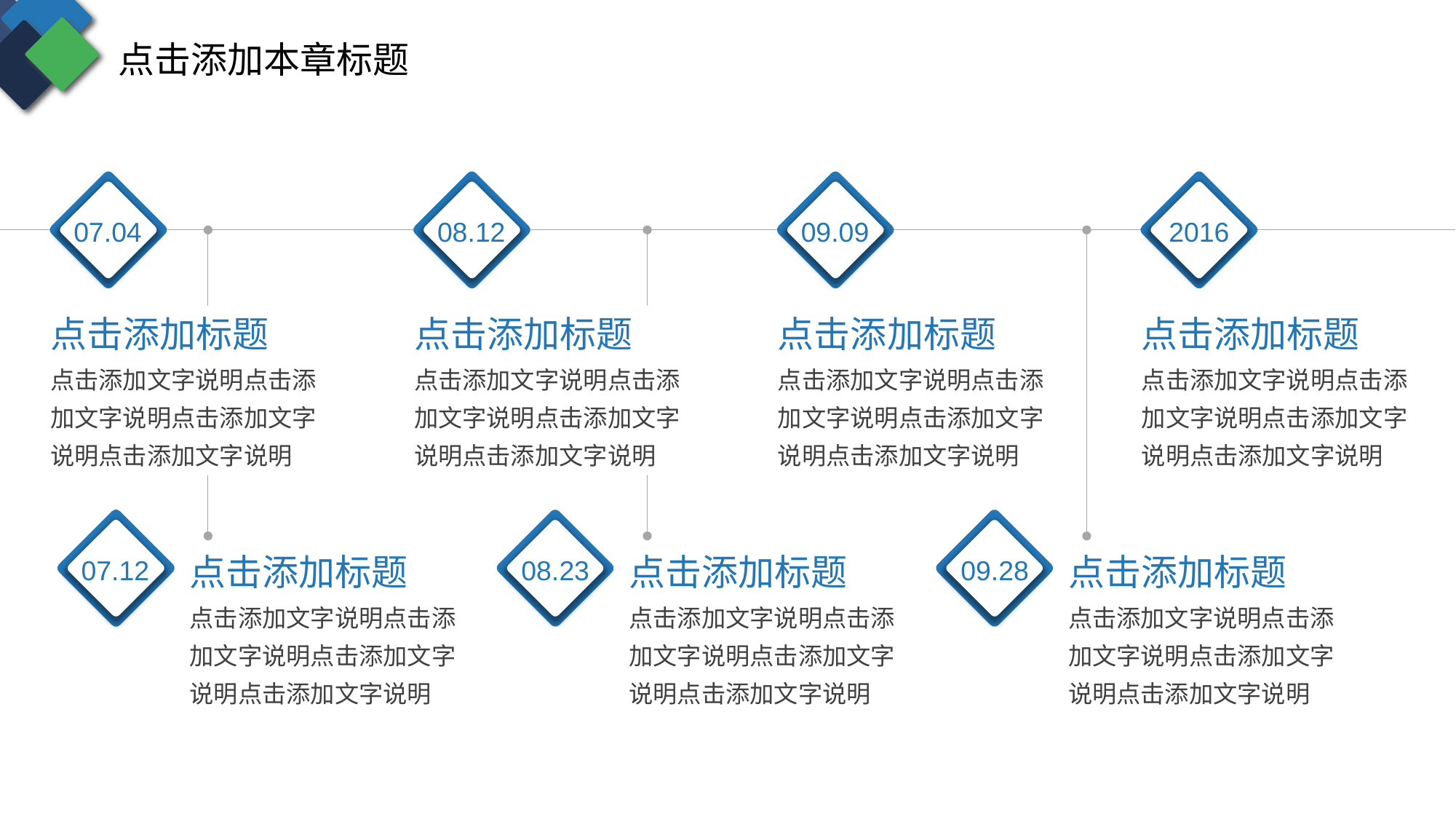

点击添加本章标题

07.04

08.12

09.09

2016
点击添加标题
点击添加标题
点击添加标题
点击添加标题
点击添加文字说明点击添加文字说明点击添加文字说明点击添加文字说明
点击添加文字说明点击添加文字说明点击添加文字说明点击添加文字说明
点击添加文字说明点击添加文字说明点击添加文字说明点击添加文字说明
点击添加文字说明点击添加文字说明点击添加文字说明点击添加文字说明

07.12

08.23

09.28
点击添加标题
点击添加标题
点击添加标题
点击添加文字说明点击添加文字说明点击添加文字说明点击添加文字说明
点击添加文字说明点击添加文字说明点击添加文字说明点击添加文字说明
点击添加文字说明点击添加文字说明点击添加文字说明点击添加文字说明